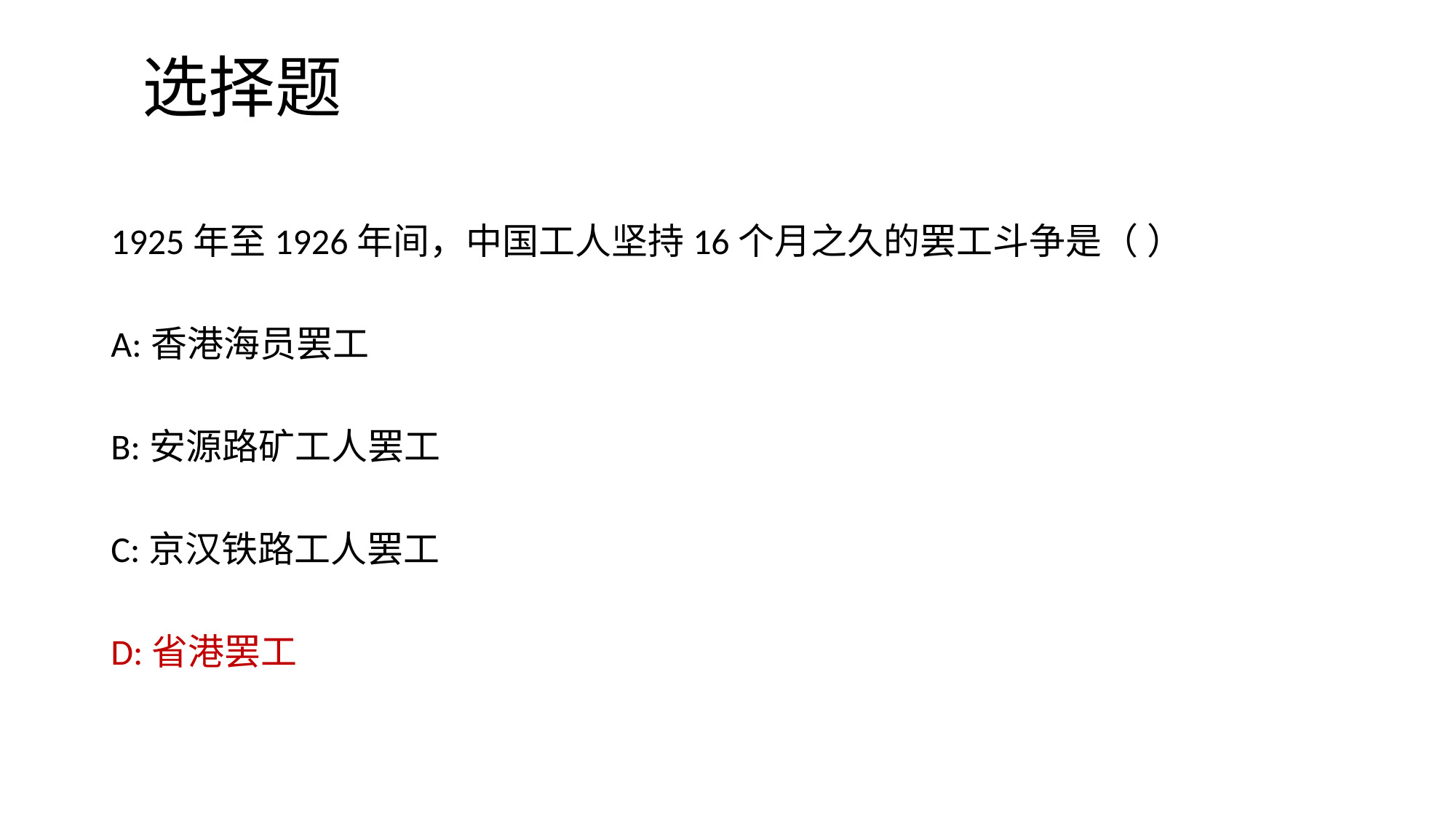

# 选择题
1925年至1926年间，中国工人坚持16个月之久的罢工斗争是（ ）
A:香港海员罢工
B:安源路矿工人罢工
C:京汉铁路工人罢工
D:省港罢工